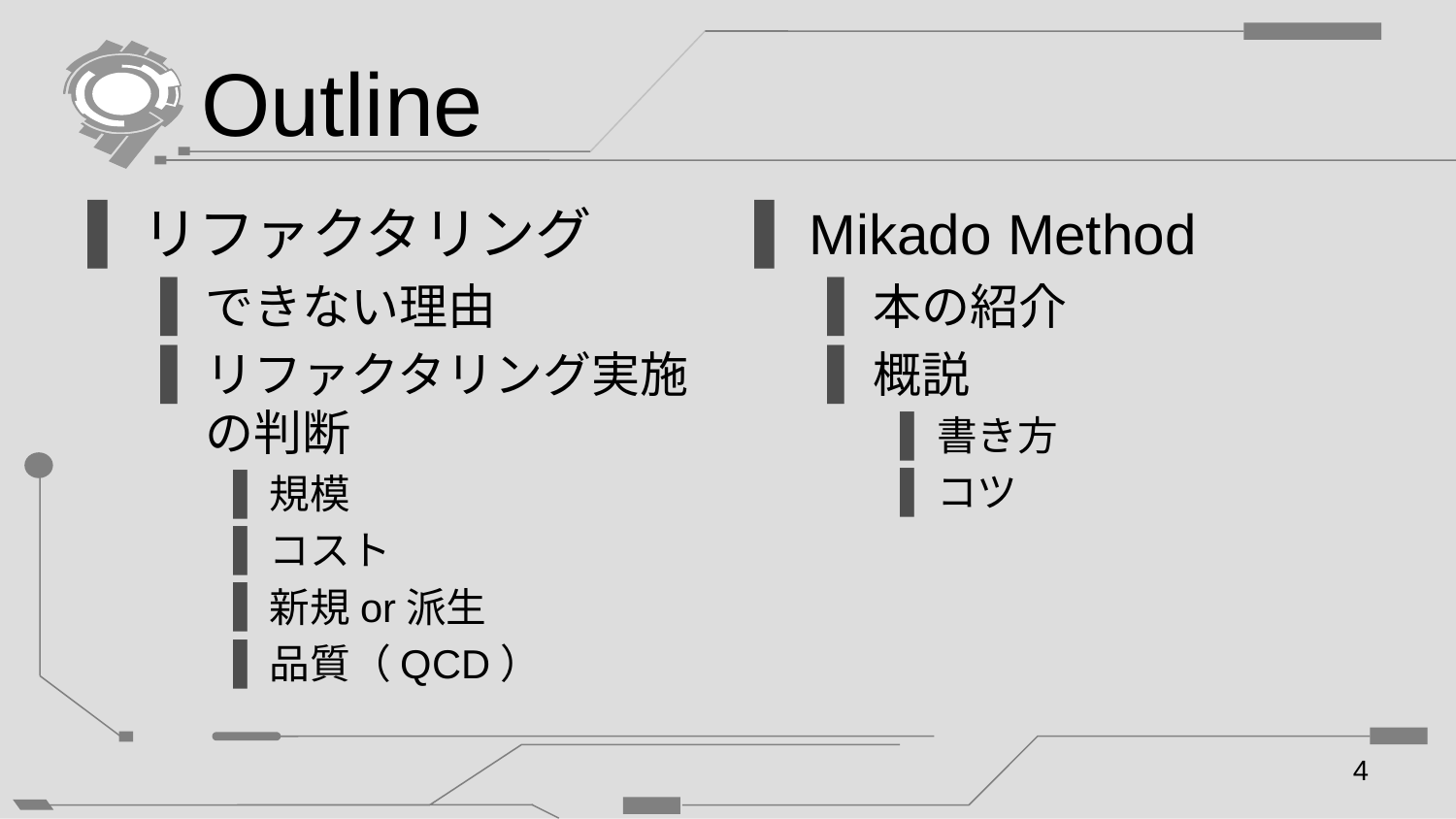

# Outline
リファクタリング
できない理由
リファクタリング実施の判断
規模
コスト
新規or派生
品質（QCD）
Mikado Method
本の紹介
概説
書き方
コツ
4